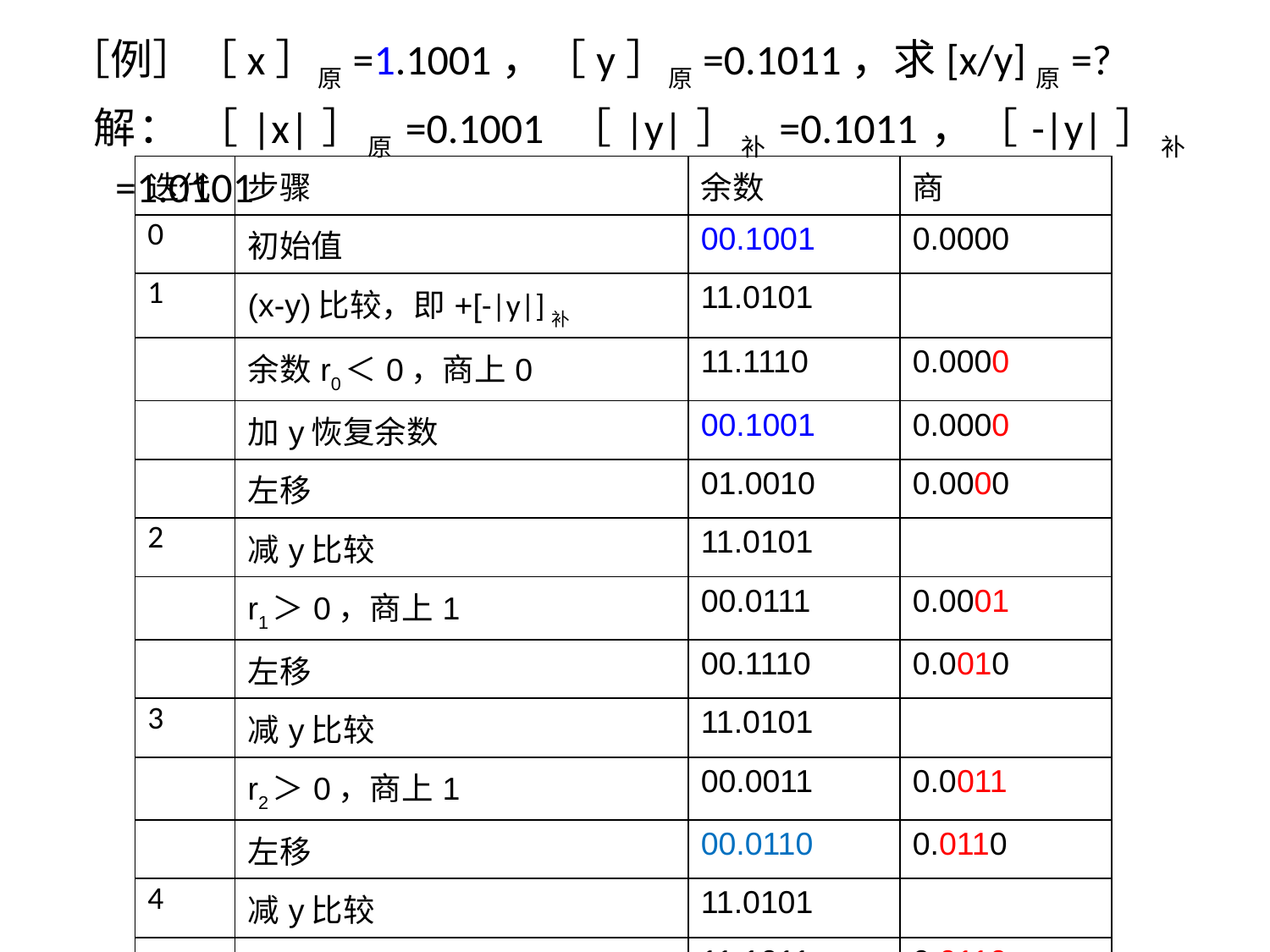

［例］［x］原=1.1001，［y］原=0.1011，求[x/y]原=?
 解： ［|x|］原=0.1001 ［|y|］补=0.1011，［-|y|］补=1.0101
| 迭代 | 步骤 | 余数 | 商 |
| --- | --- | --- | --- |
| 0 | 初始值 | 00.1001 | 0.0000 |
| 1 | (x-y)比较，即+[-|y|]补 | 11.0101 |  |
|  | 余数r0＜0，商上0 | 11.1110 | 0.0000 |
|  | 加y恢复余数 | 00.1001 | 0.0000 |
|  | 左移 | 01.0010 | 0.0000 |
| 2 | 减y比较 | 11.0101 |  |
|  | r1＞0，商上1 | 00.0111 | 0.0001 |
|  | 左移 | 00.1110 | 0.0010 |
| 3 | 减y比较 | 11.0101 |  |
|  | r2＞0，商上1 | 00.0011 | 0.0011 |
|  | 左移 | 00.0110 | 0.0110 |
| 4 | 减y比较 | 11.0101 |  |
|  | r3＜0，商上0 | 11.1011 | 0.0110 |
|  | 恢复余数 | 00.0110 | 0.0110 |